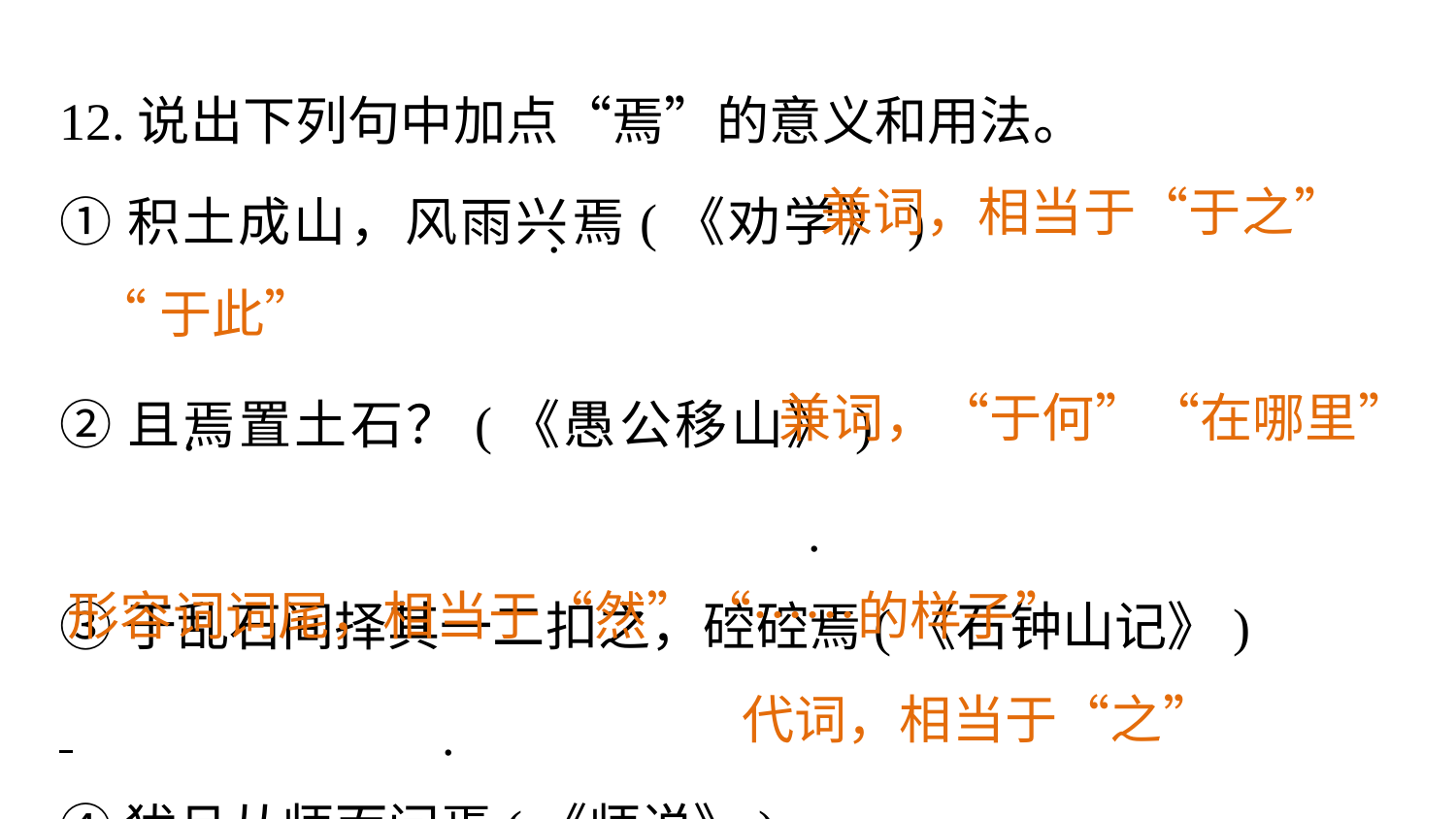

12.说出下列句中加点“焉”的意义和用法。
①积土成山，风雨兴焉(《劝学》)
②且焉置土石？(《愚公移山》)
③于乱石间择其一二扣之，硿硿焉(《石钟山记》)

④犹且从师而问焉(《师说》)
                                                            兼词，相当于“于之”
“于此”
.
兼词，“于何”“在哪里”
.
.
形容词词尾，相当于“然”“……的样子”
代词，相当于“之”
.